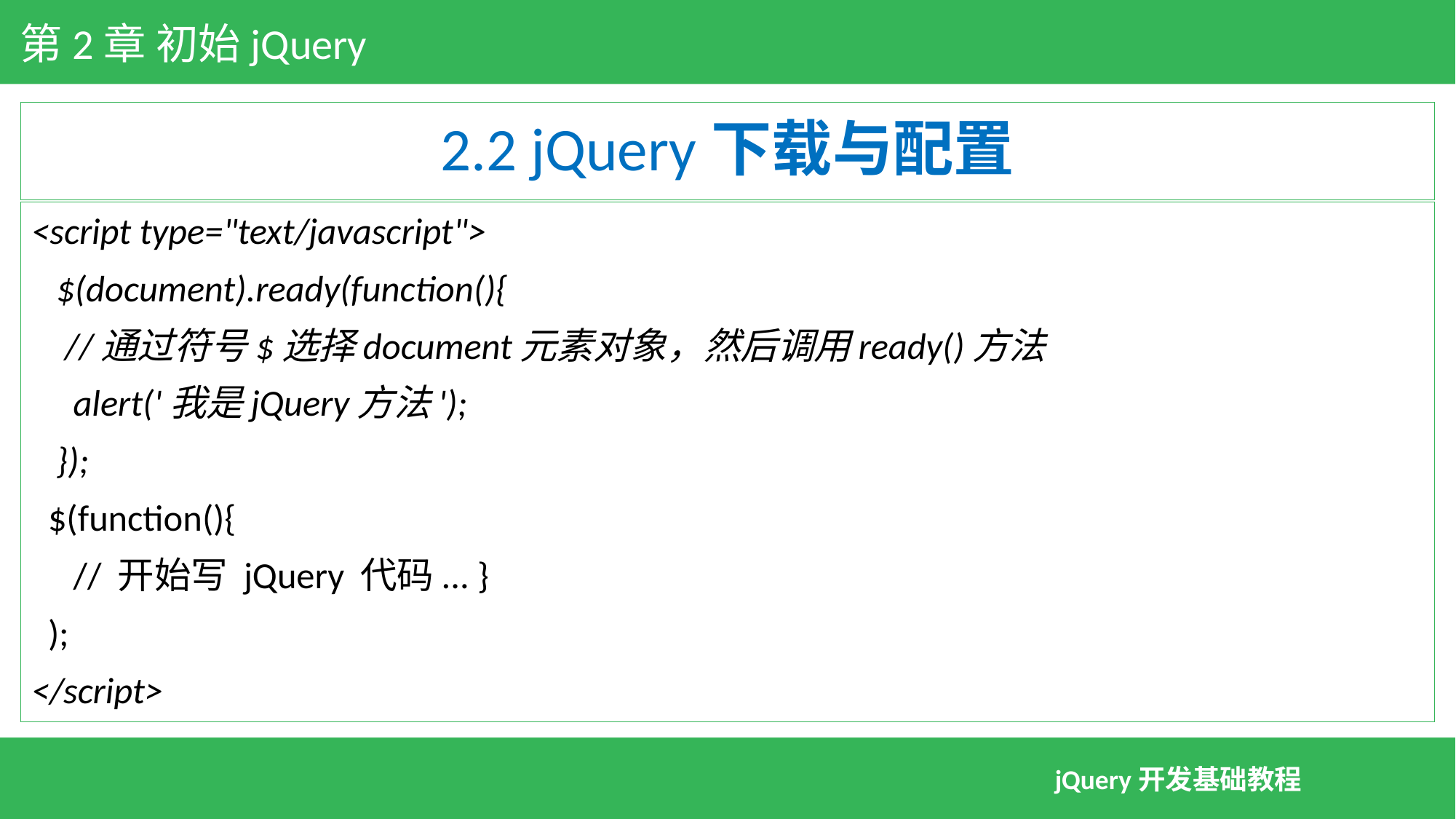

第2章 初始jQuery

# 2.2 jQuery下载与配置
<script type="text/javascript">
   $(document).ready(function(){
    //通过符号$选择document元素对象，然后调用ready()方法
     alert('我是jQuery方法');
   });
  $(function(){
     // 开始写 jQuery 代码... }
  );
</script>
jQuery开发基础教程